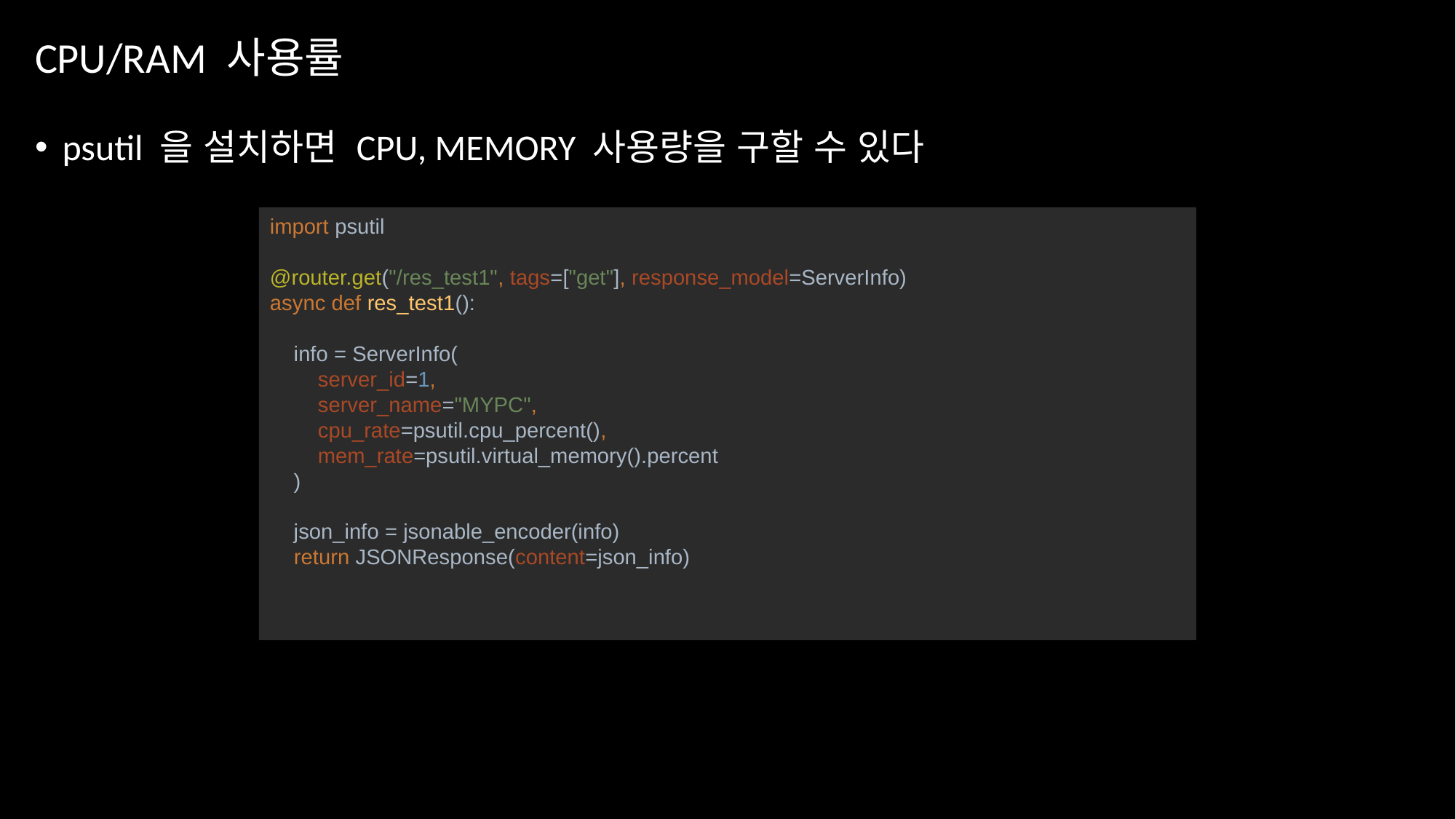

# CPU/RAM 사용률
psutil 을 설치하면 CPU, MEMORY 사용량을 구할 수 있다
import psutil
@router.get("/res_test1", tags=["get"], response_model=ServerInfo)
async def res_test1():
    info = ServerInfo(
        server_id=1,
        server_name="MYPC",
        cpu_rate=psutil.cpu_percent(),
        mem_rate=psutil.virtual_memory().percent
    )
    json_info = jsonable_encoder(info)
    return JSONResponse(content=json_info)